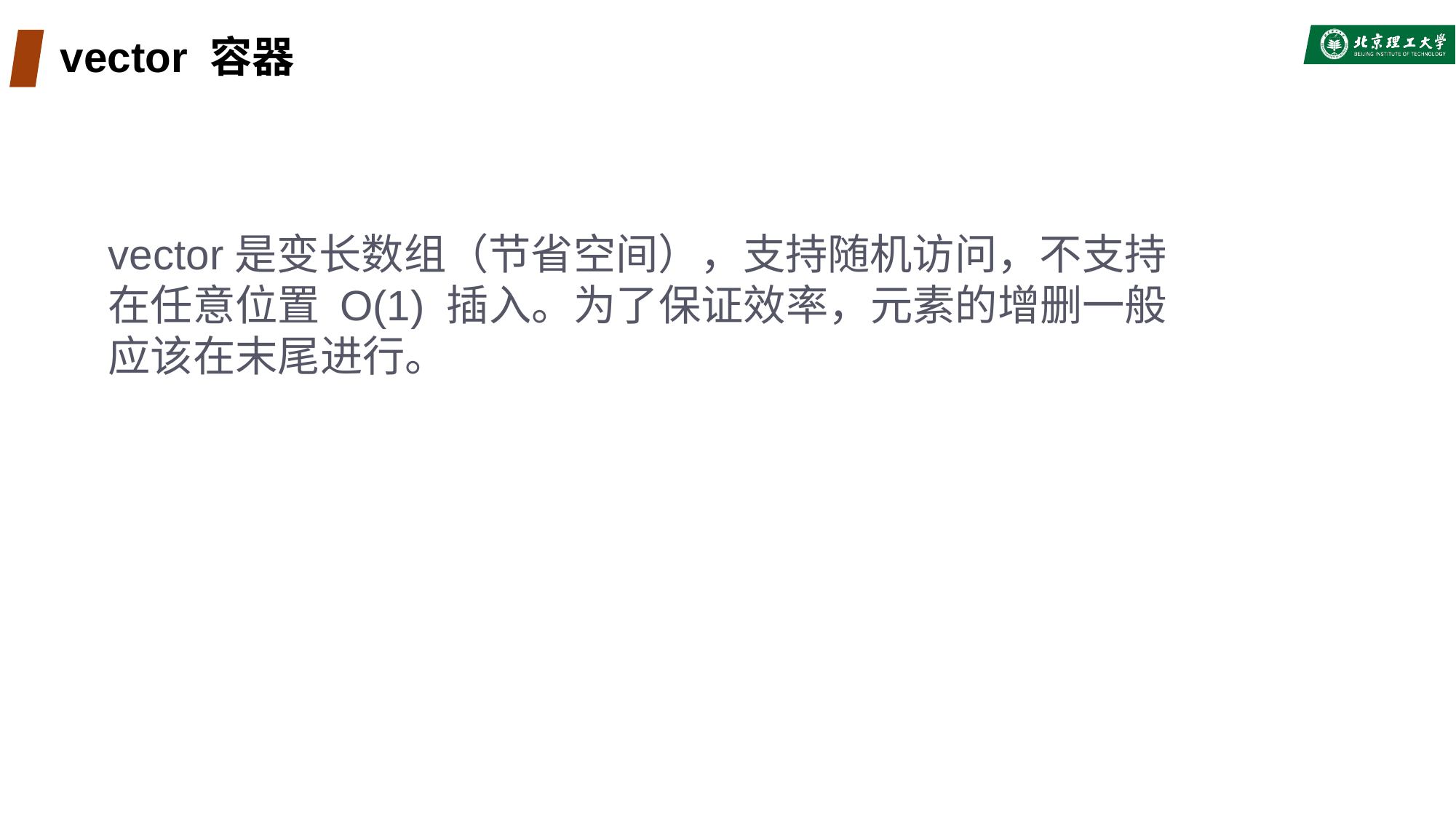

# vector 容器
vector是变长数组（节省空间），支持随机访问，不支持在任意位置 O(1) 插入。为了保证效率，元素的增删一般应该在末尾进行。